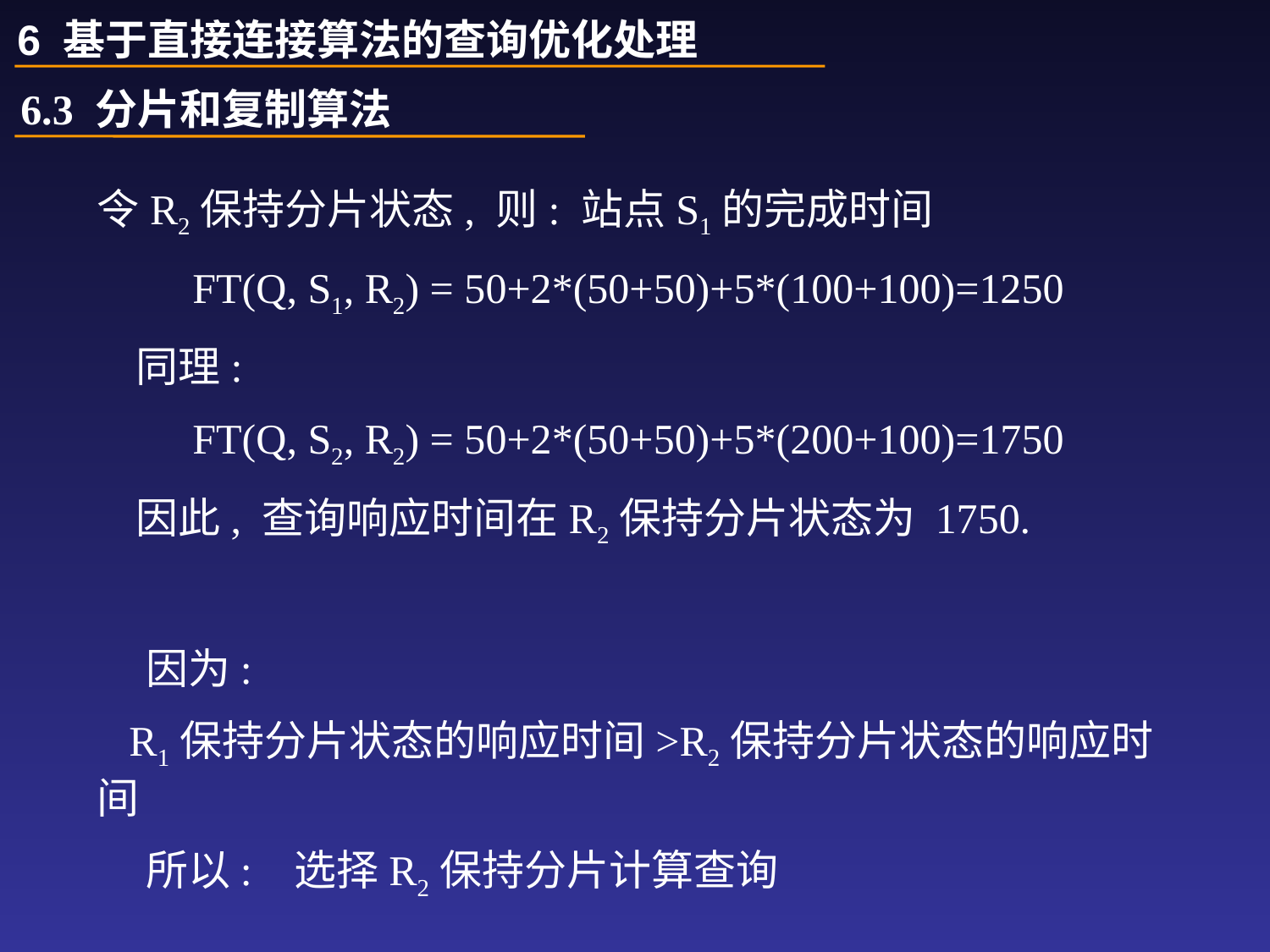

6 基于直接连接算法的查询优化处理

6.3 分片和复制算法

令R2保持分片状态, 则: 站点S1的完成时间
         FT(Q, S1, R2) = 50+2*(50+50)+5*(100+100)=1250
   同理:
         FT(Q, S2, R2) = 50+2*(50+50)+5*(200+100)=1750
   因此, 查询响应时间在R2保持分片状态为 1750.

    因为:
   R1保持分片状态的响应时间>R2保持分片状态的响应时间
    所以:   选择R2保持分片计算查询